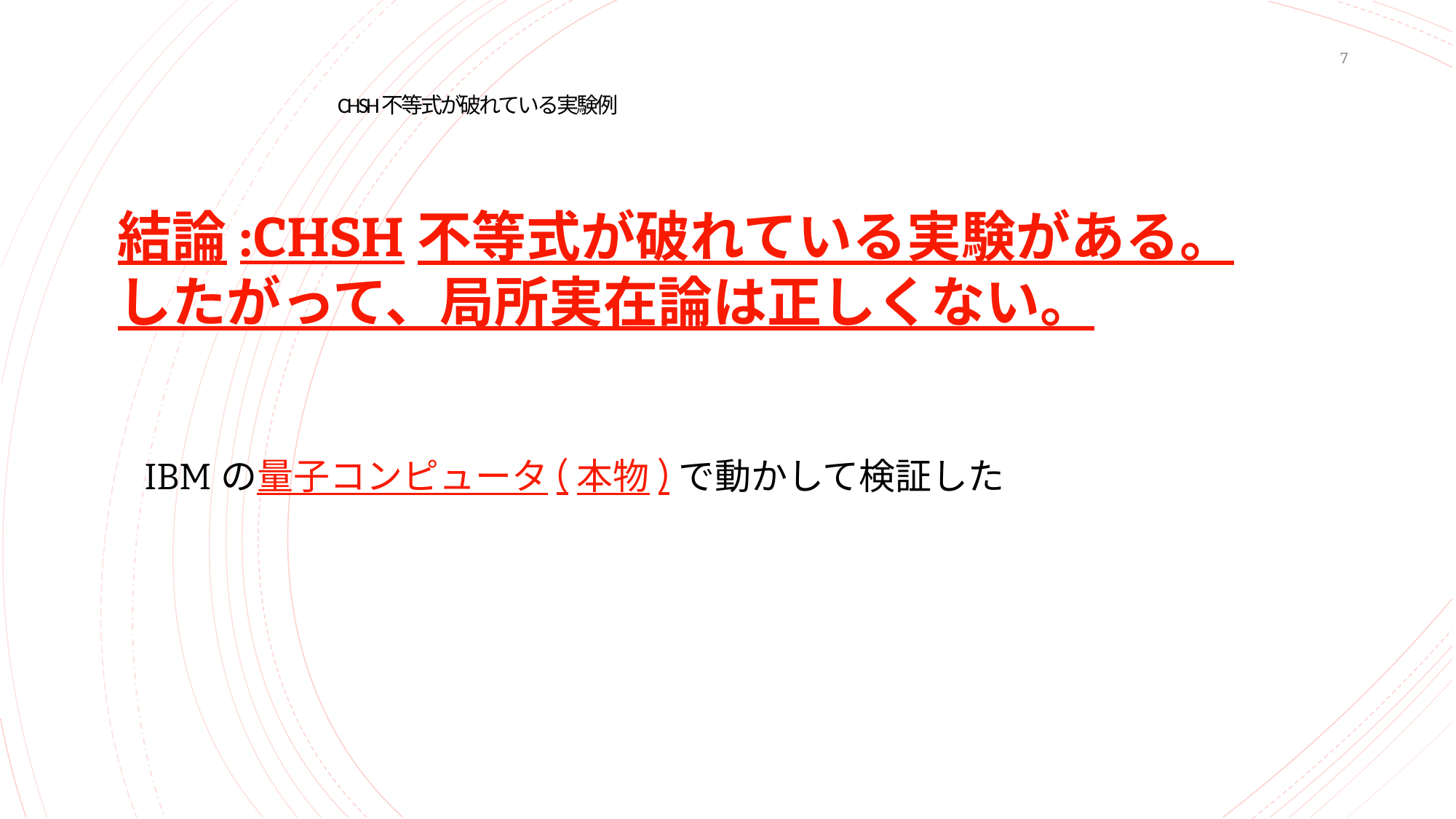

7
# CHSH不等式が破れている実験例
結論:CHSH不等式が破れている実験がある。
したがって、局所実在論は正しくない。
IBMの量子コンピュータ(本物)で動かして検証した